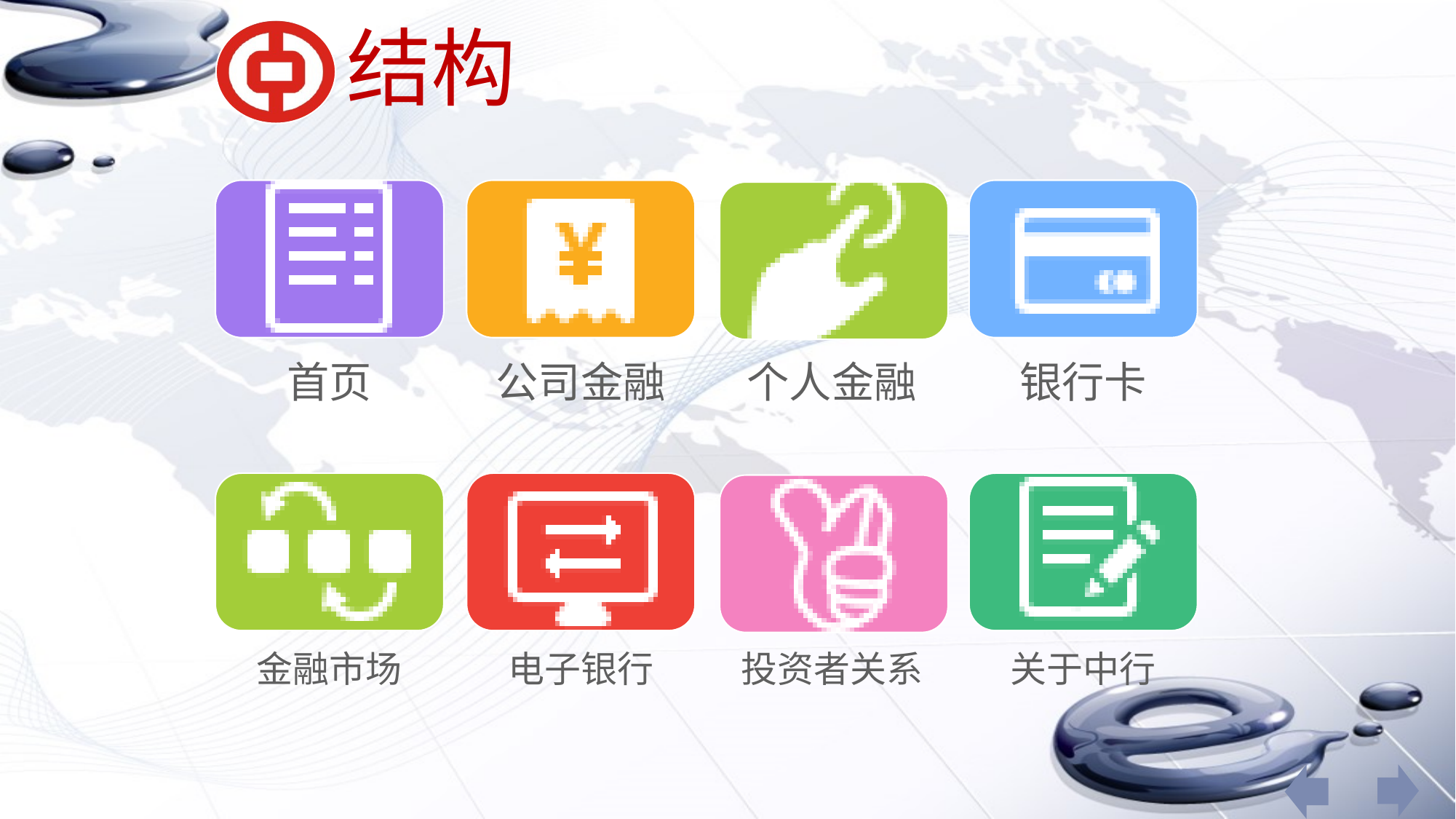

# 结构
首页
公司金融
个人金融
银行卡
金融市场
电子银行
投资者关系
关于中行